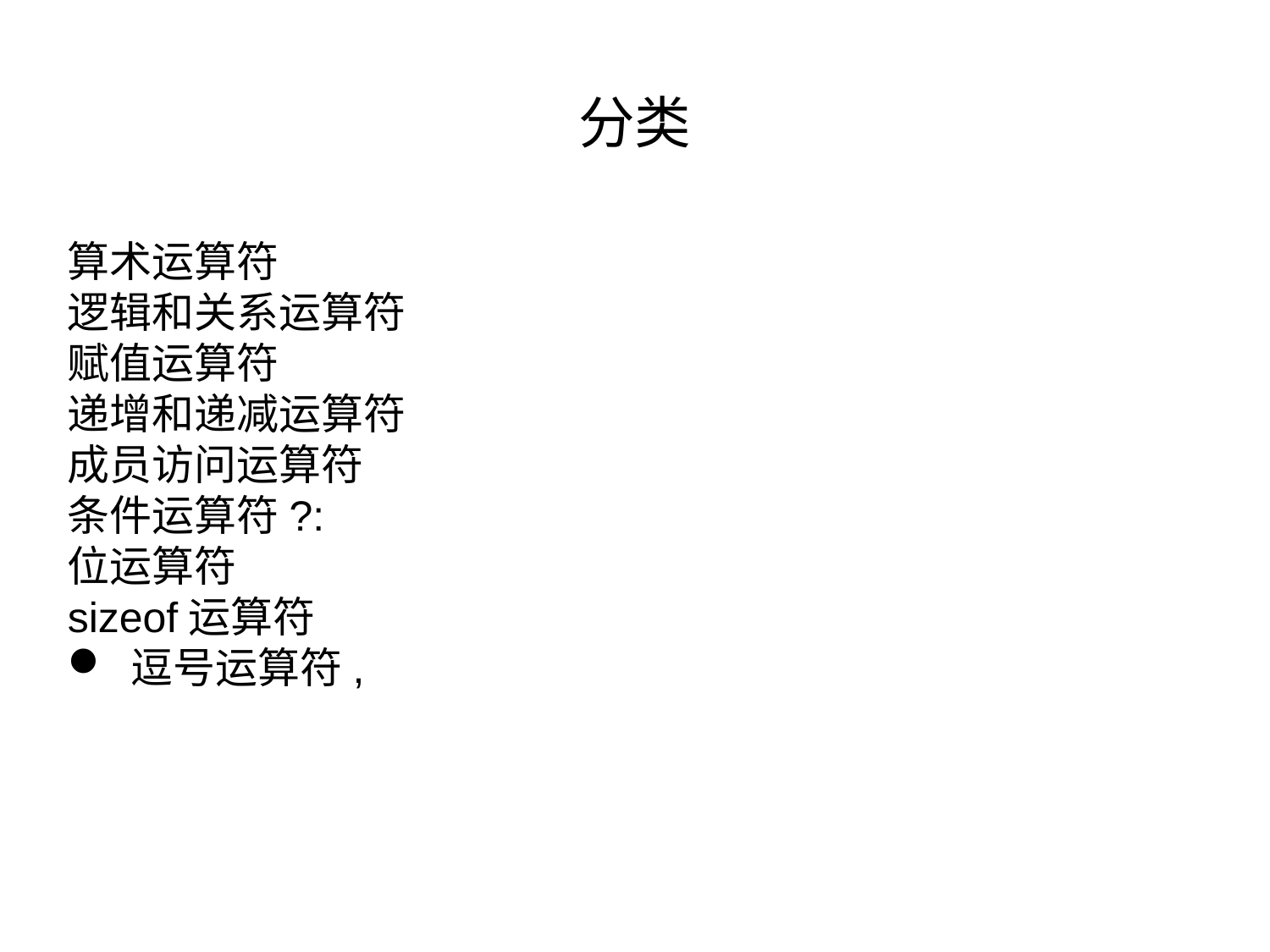

分类
算术运算符
逻辑和关系运算符
赋值运算符
递增和递减运算符
成员访问运算符
条件运算符?:
位运算符
sizeof运算符
逗号运算符,